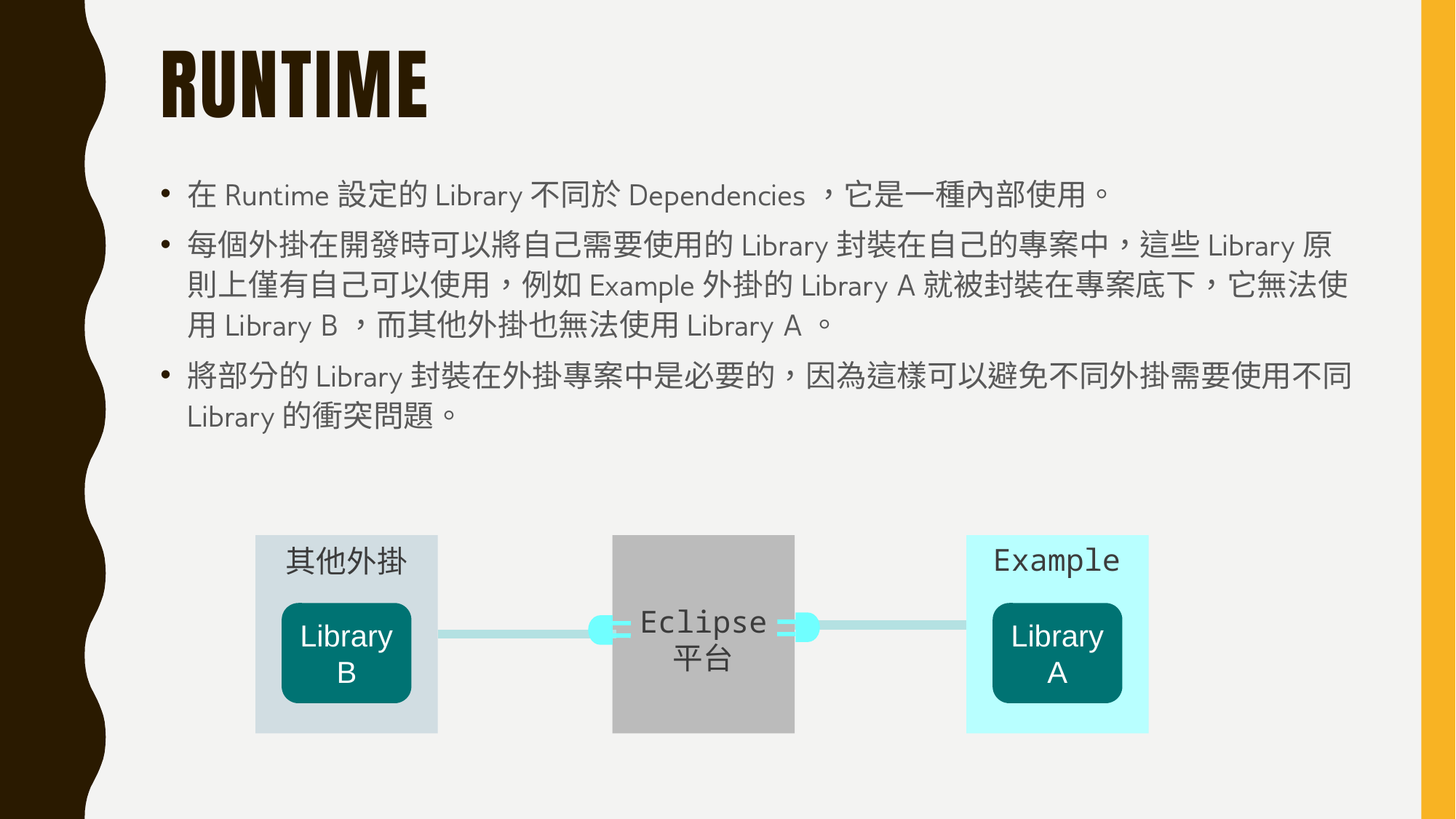

# Runtime
在Runtime設定的Library不同於Dependencies，它是一種內部使用。
每個外掛在開發時可以將自己需要使用的Library封裝在自己的專案中，這些Library原則上僅有自己可以使用，例如Example外掛的Library A就被封裝在專案底下，它無法使用Library B，而其他外掛也無法使用Library A。
將部分的Library封裝在外掛專案中是必要的，因為這樣可以避免不同外掛需要使用不同Library的衝突問題。

Example

Eclipse
平台
其他外掛
LibraryB
LibraryA